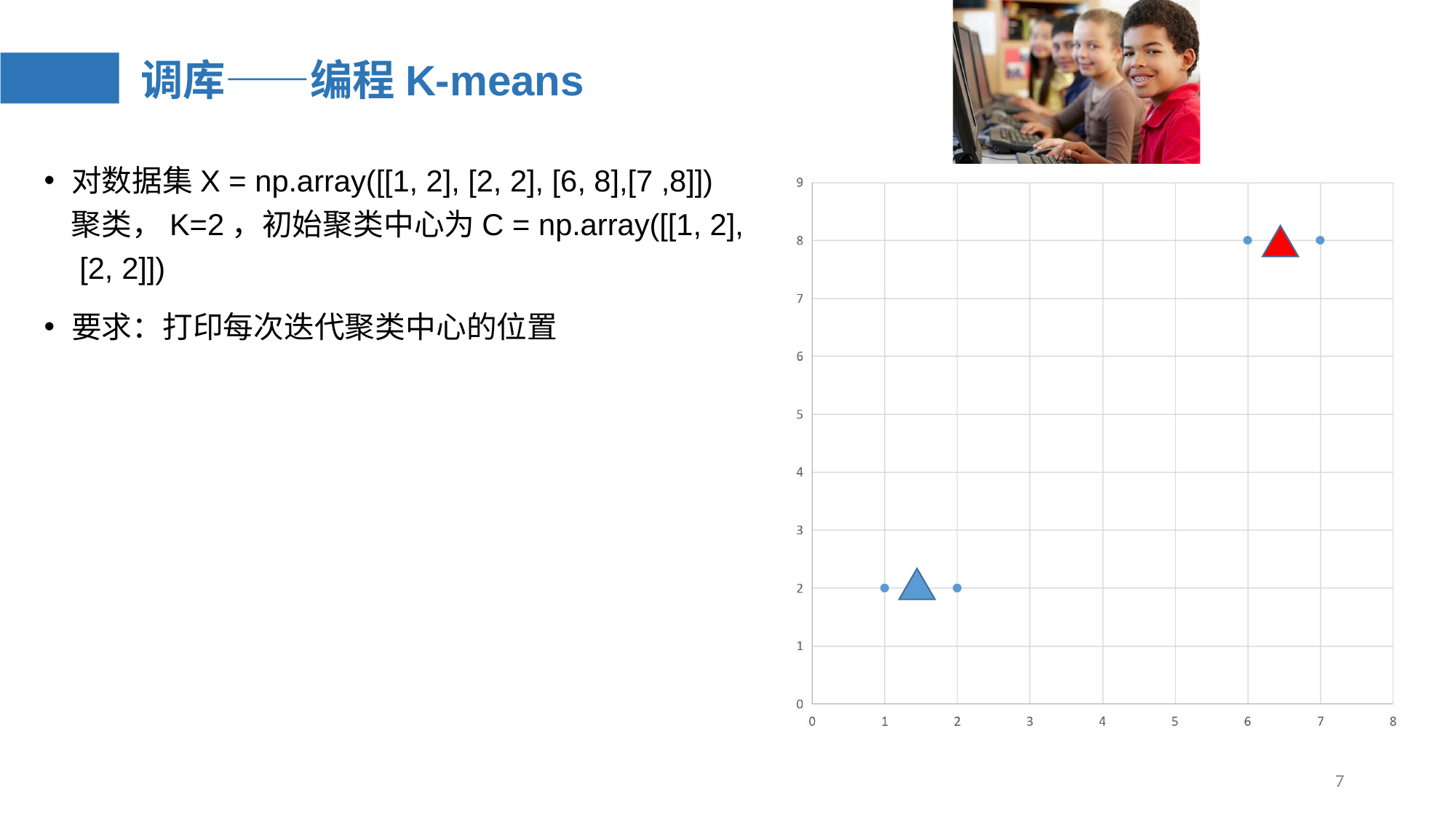

# 调库——编程K-means
对数据集X = np.array([[1, 2], [2, 2], [6, 8],[7 ,8]])
聚类，K=2，初始聚类中心为C = np.array([[1, 2],  [2, 2]])
要求：打印每次迭代聚类中心的位置

7